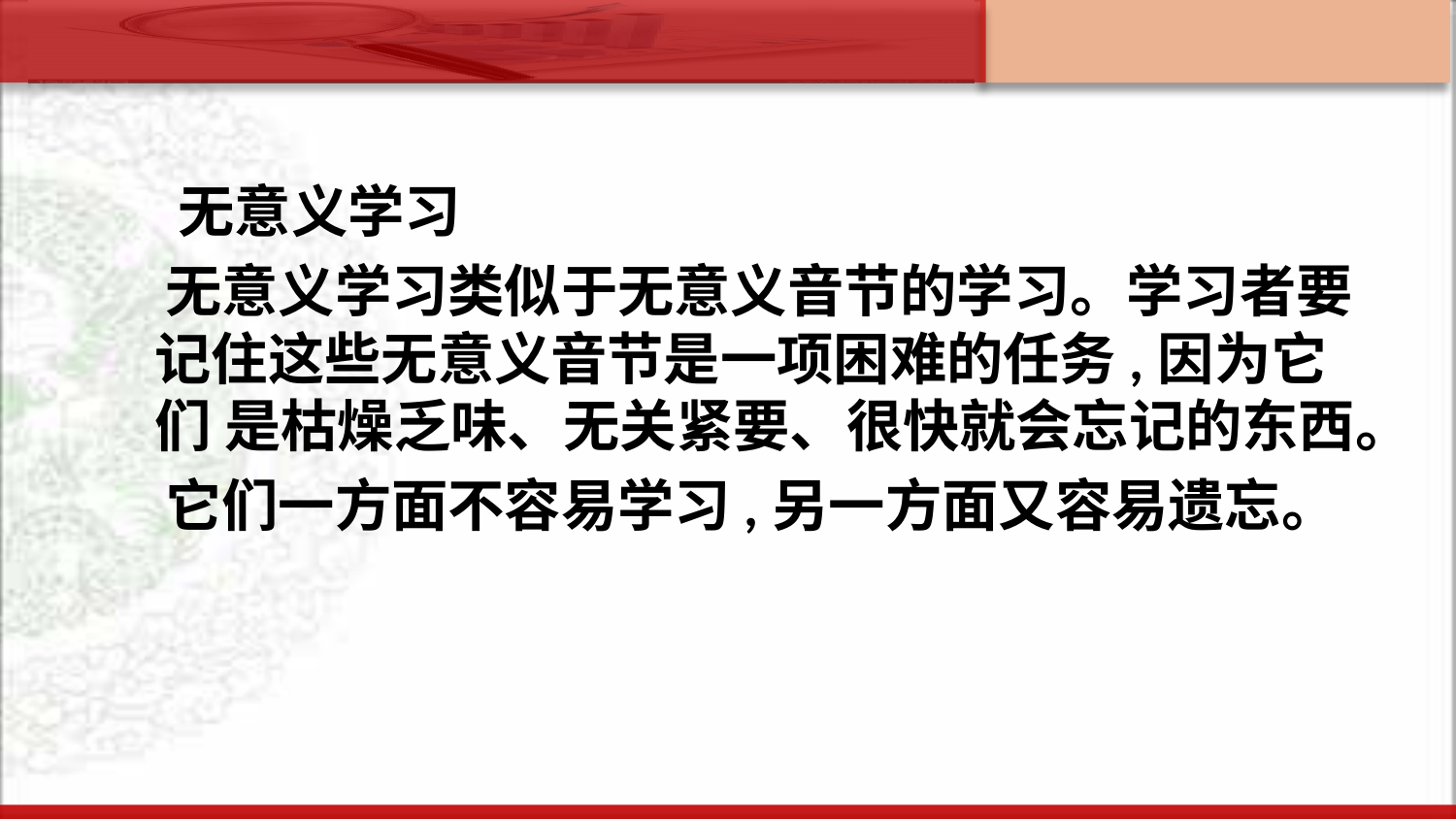

无意义学习
    无意义学习类似于无意义音节的学习。学习者要 记住这些无意义音节是一项困难的任务,因为它们 是枯燥乏味、无关紧要、很快就会忘记的东西。
    它们一方面不容易学习,另一方面又容易遗忘。